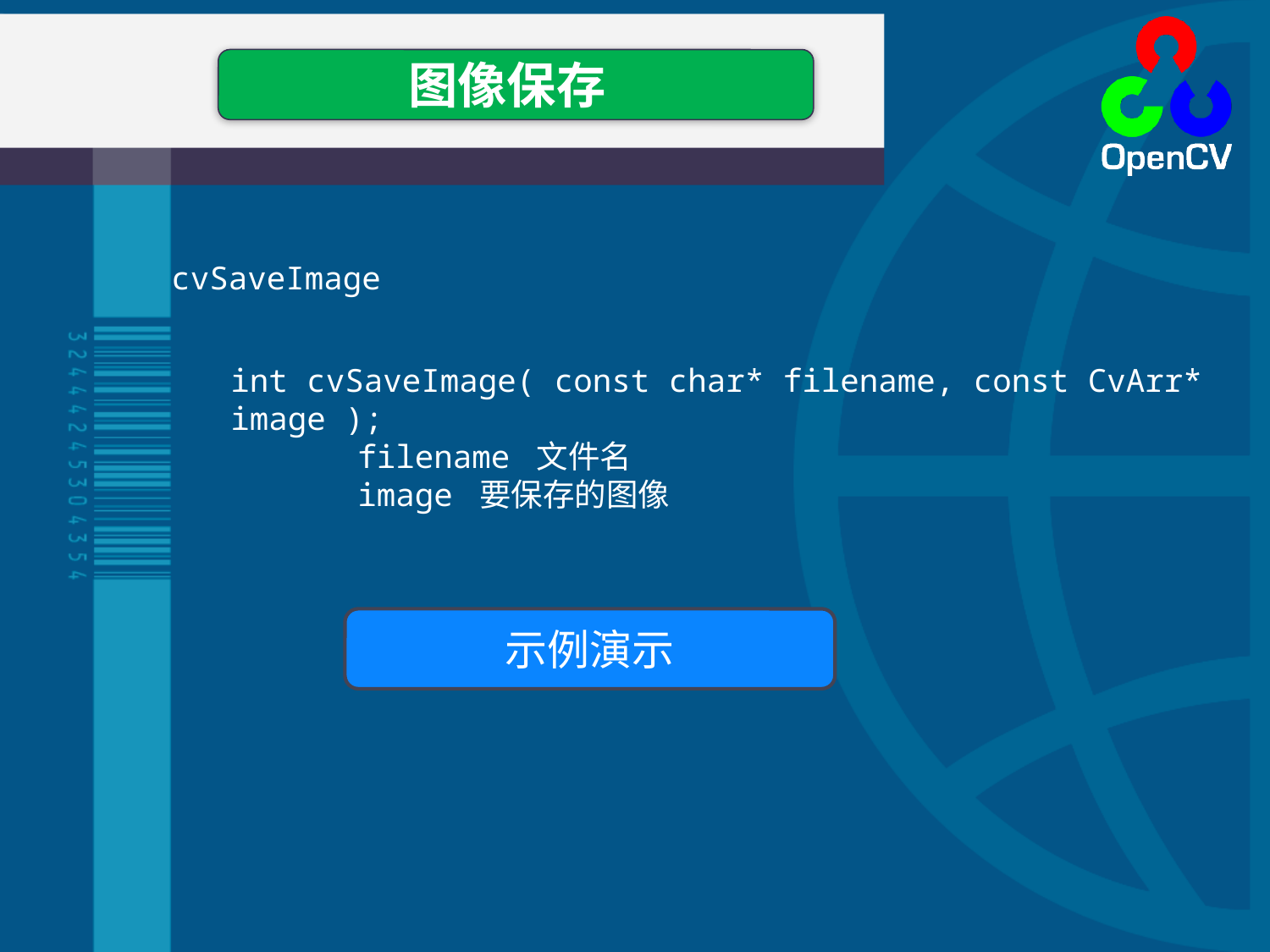

图像保存

cvSaveImage
int cvSaveImage( const char* filename, const CvArr* image );
	filename 文件名
	image 要保存的图像
示例演示